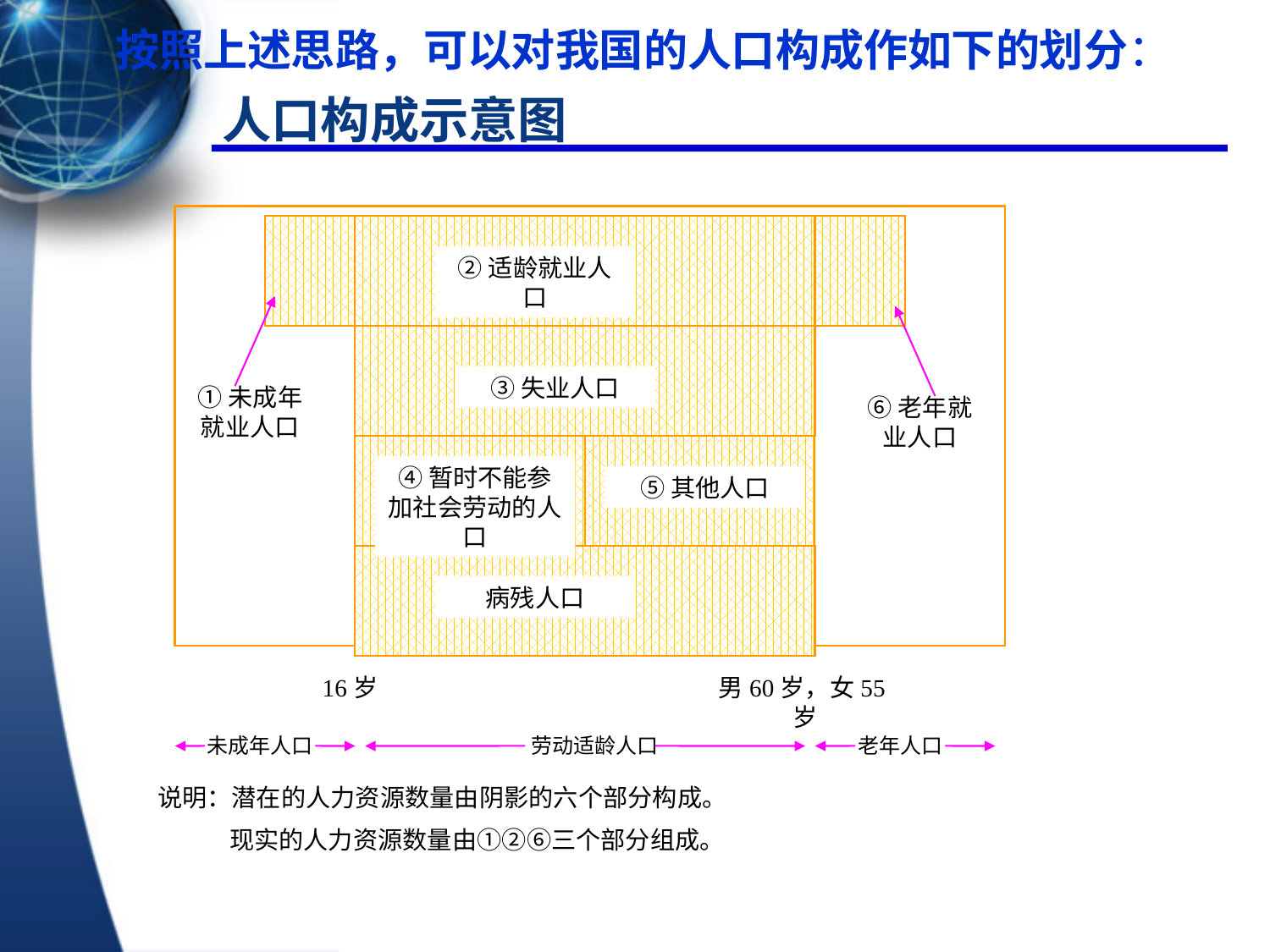

按照上述思路，可以对我国的人口构成作如下的划分：
# 人口构成示意图

②适龄就业人口

③失业人口
①未成年就业人口
⑥老年就业人口

④暂时不能参加社会劳动的人口
⑤其他人口

病残人口
16岁
男60岁，女55岁
未成年人口
劳动适龄人口
老年人口

说明：潜在的人力资源数量由阴影的六个部分构成。
            现实的人力资源数量由①②⑥三个部分组成。